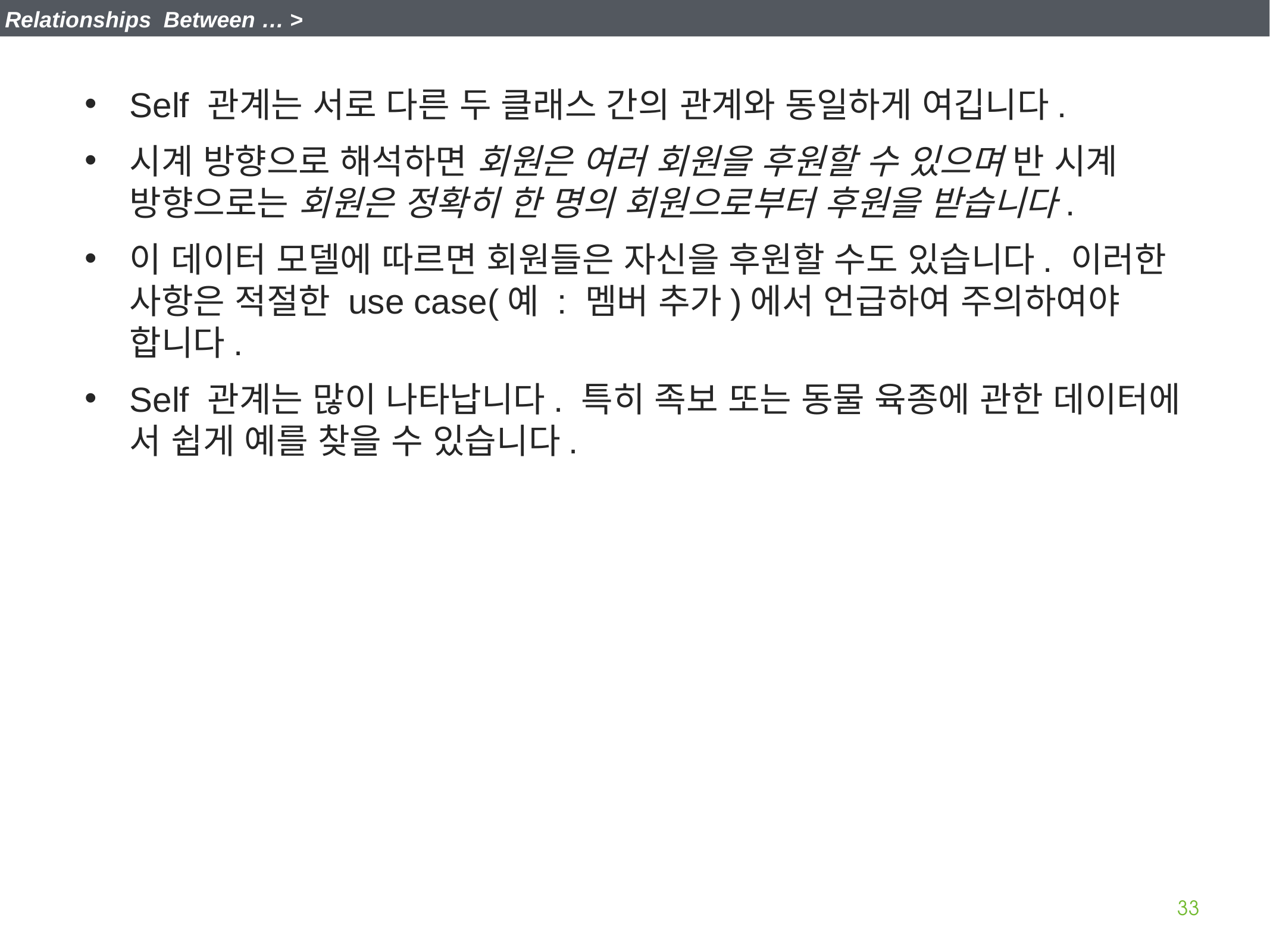

Relationships  Between … >
Self 관계는 서로 다른 두 클래스 간의 관계와 동일하게 여깁니다.
시계 방향으로 해석하면 회원은 여러 회원을 후원할 수 있으며 반 시계 방향으로는 회원은 정확히 한 명의 회원으로부터 후원을 받습니다.
이 데이터 모델에 따르면 회원들은 자신을 후원할 수도 있습니다. 이러한 사항은 적절한 use case(예 : 멤버 추가)에서 언급하여 주의하여야 합니다.
Self 관계는 많이 나타납니다. 특히 족보 또는 동물 육종에 관한 데이터에 서 쉽게 예를 찾을 수 있습니다.
33